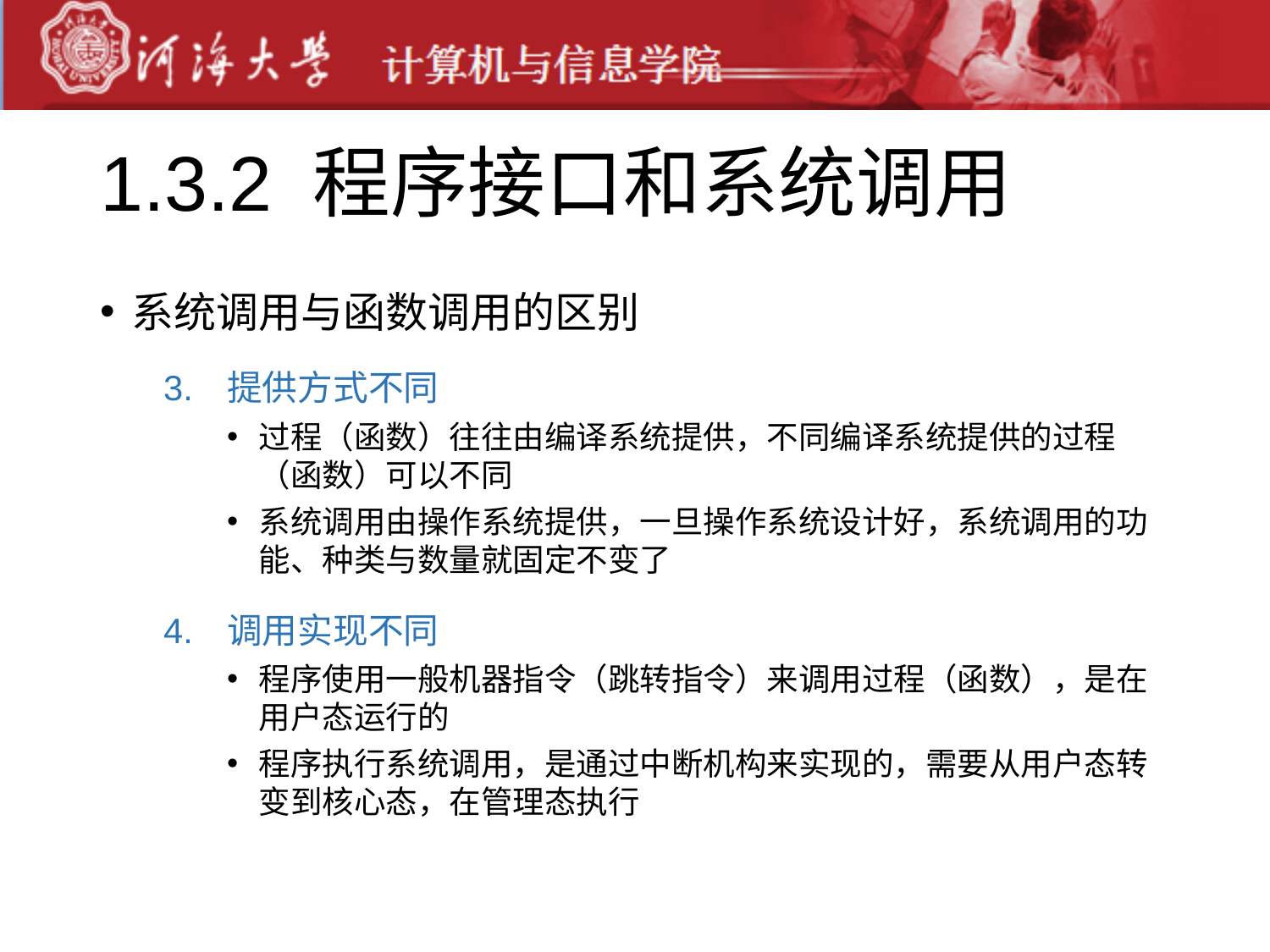

# 1.3.2 程序接口和系统调用
系统调用与函数调用的区别
提供方式不同
过程（函数）往往由编译系统提供，不同编译系统提供的过程（函数）可以不同
系统调用由操作系统提供，一旦操作系统设计好，系统调用的功能、种类与数量就固定不变了
调用实现不同
程序使用一般机器指令（跳转指令）来调用过程（函数），是在用户态运行的
程序执行系统调用，是通过中断机构来实现的，需要从用户态转变到核心态，在管理态执行